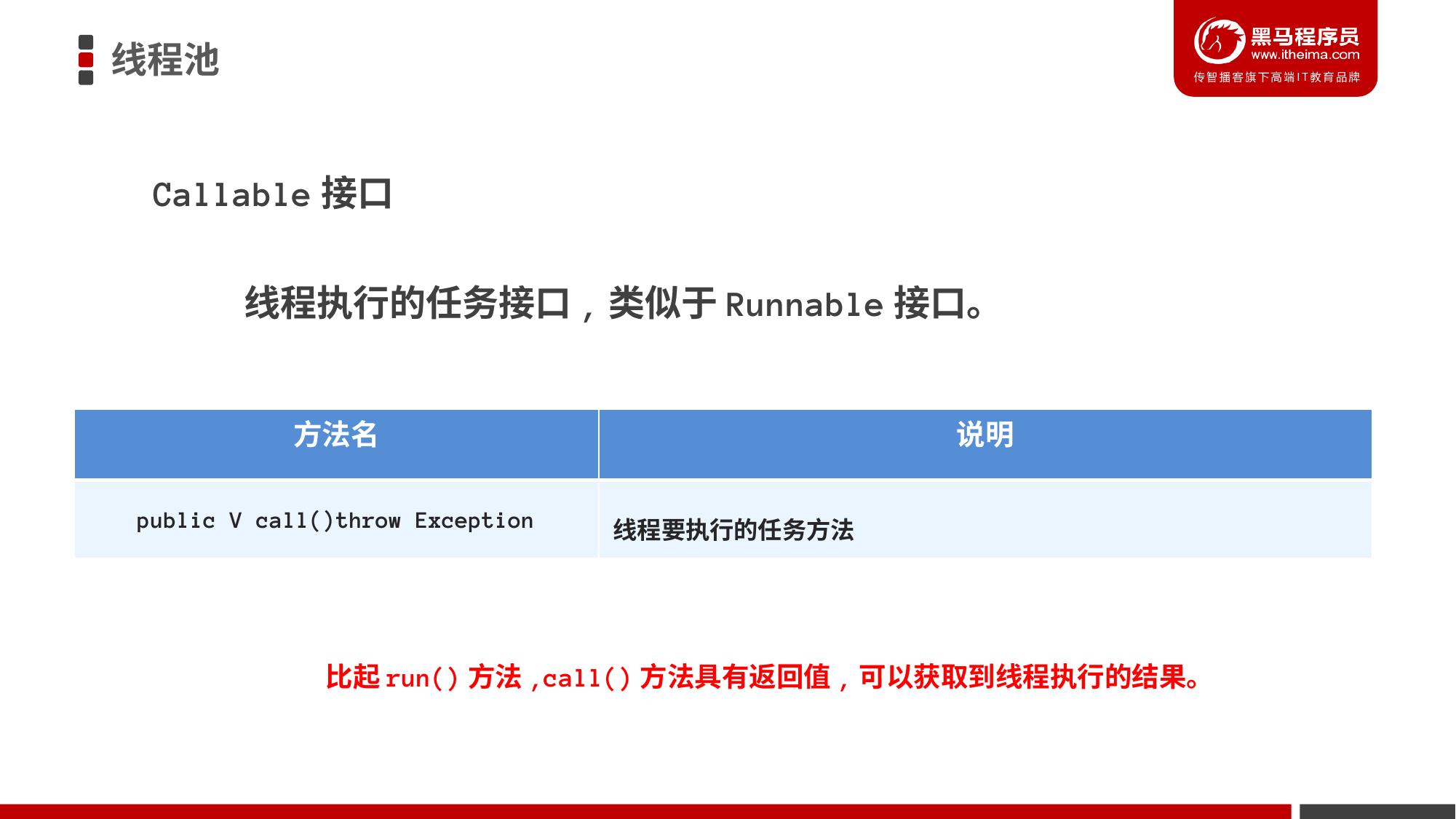

线程池
Callable接口
线程执行的任务接口,类似于Runnable接口。
| 方法名 | 说明 |
| --- | --- |
| public V call()throw Exception | 线程要执行的任务方法 |
比起run()方法,call()方法具有返回值,可以获取到线程执行的结果。